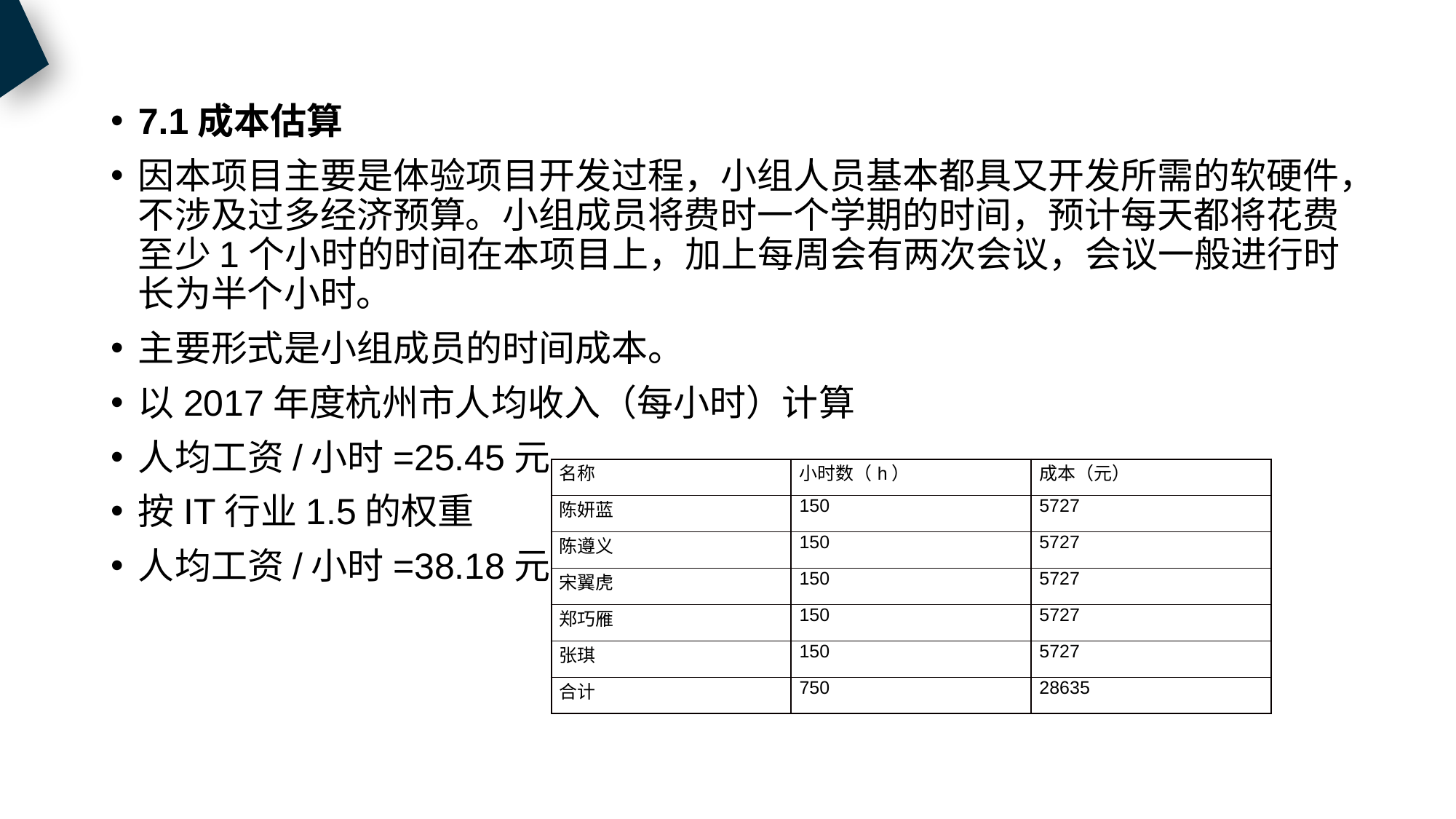

7.1成本估算
因本项目主要是体验项目开发过程，小组人员基本都具又开发所需的软硬件，不涉及过多经济预算。小组成员将费时一个学期的时间，预计每天都将花费至少1个小时的时间在本项目上，加上每周会有两次会议，会议一般进行时长为半个小时。
主要形式是小组成员的时间成本。
以2017年度杭州市人均收入（每小时）计算
人均工资/小时=25.45元
按IT行业1.5的权重
人均工资/小时=38.18元

| 名称 | 小时数（h） | 成本（元） |
| --- | --- | --- |
| 陈妍蓝 | 150 | 5727 |
| 陈遵义 | 150 | 5727 |
| 宋翼虎 | 150 | 5727 |
| 郑巧雁 | 150 | 5727 |
| 张琪 | 150 | 5727 |
| 合计 | 750 | 28635 |